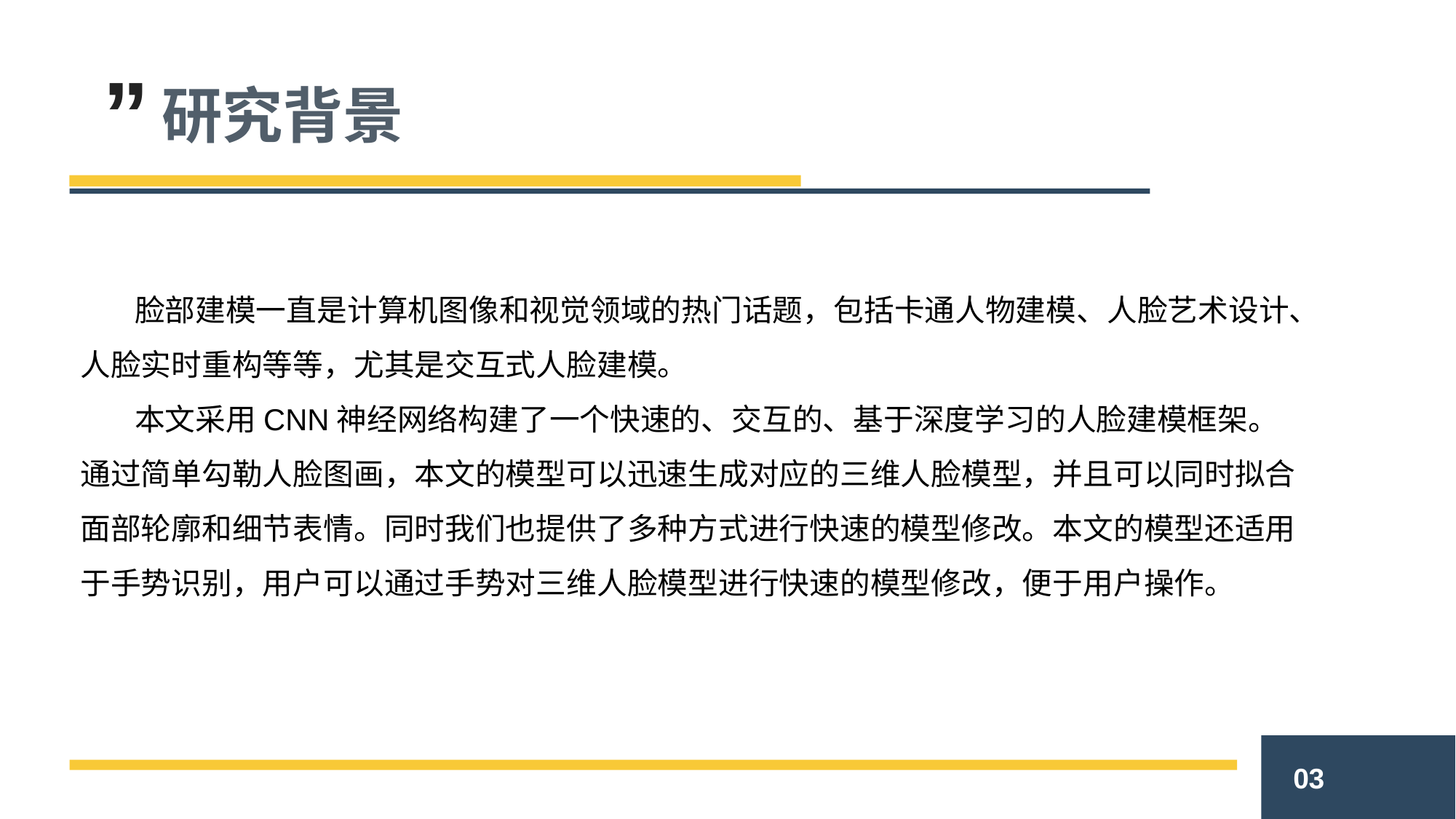

”
研究背景

       脸部建模一直是计算机图像和视觉领域的热门话题，包括卡通人物建模、人脸艺术设计、人脸实时重构等等，尤其是交互式人脸建模。
       本文采用CNN神经网络构建了一个快速的、交互的、基于深度学习的人脸建模框架。通过简单勾勒人脸图画，本文的模型可以迅速生成对应的三维人脸模型，并且可以同时拟合面部轮廓和细节表情。同时我们也提供了多种方式进行快速的模型修改。本文的模型还适用于手势识别，用户可以通过手势对三维人脸模型进行快速的模型修改，便于用户操作。

03